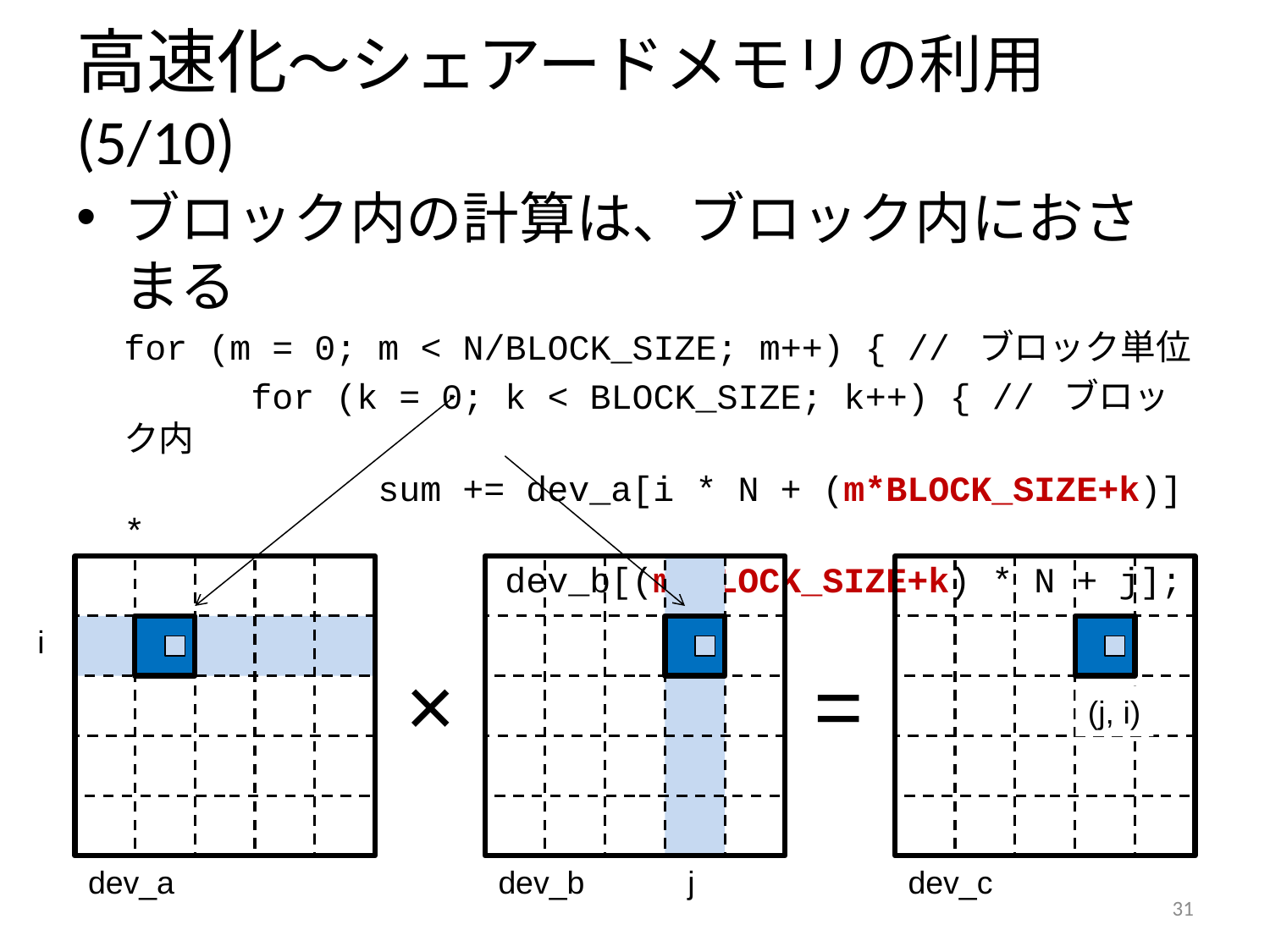

# 高速化～シェアードメモリの利用 (5/10)
ブロック内の計算は、ブロック内におさまる
	for (m = 0; m < N/BLOCK_SIZE; m++) { // ブロック単位
		for (k = 0; k < BLOCK_SIZE; k++) { // ブロック内
			sum += dev_a[i * N + (m*BLOCK_SIZE+k)] *
				dev_b[(m*BLOCK_SIZE+k) * N + j];

i

×
=
(j, i)

dev_a
dev_b
j
dev_c
31